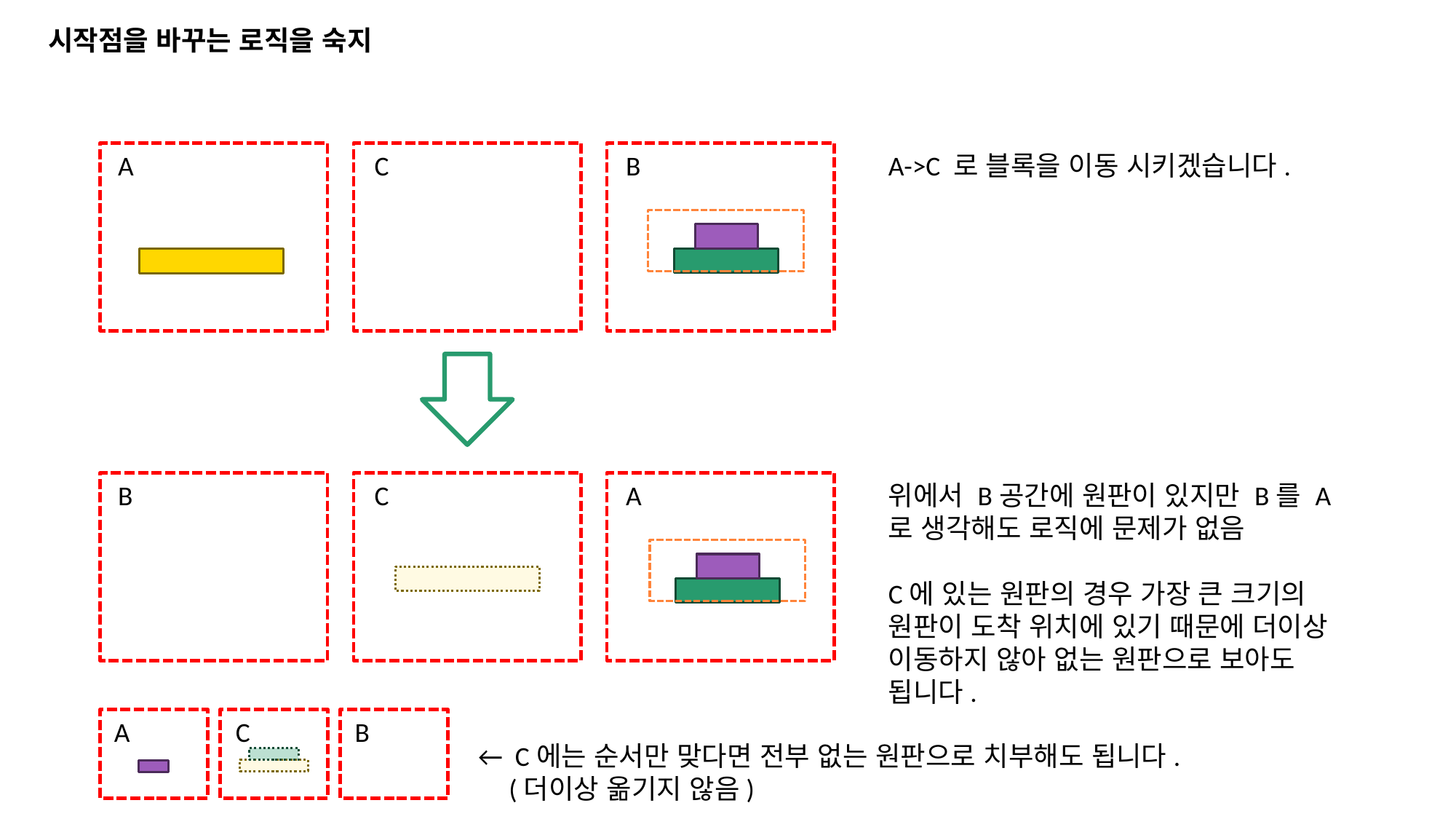

시작점을 바꾸는 로직을 숙지
A
C
B

A->C 로 블록을 이동 시키겠습니다.

C
A
B

위에서 B공간에 원판이 있지만 B를 A로 생각해도 로직에 문제가 없음
C에 있는 원판의 경우 가장 큰 크기의 원판이 도착 위치에 있기 때문에 더이상 이동하지 않아 없는 원판으로 보아도 됩니다.
C
B
A

←  C에는 순서만 맞다면 전부 없는 원판으로 치부해도 됩니다.
     (더이상 옮기지 않음)